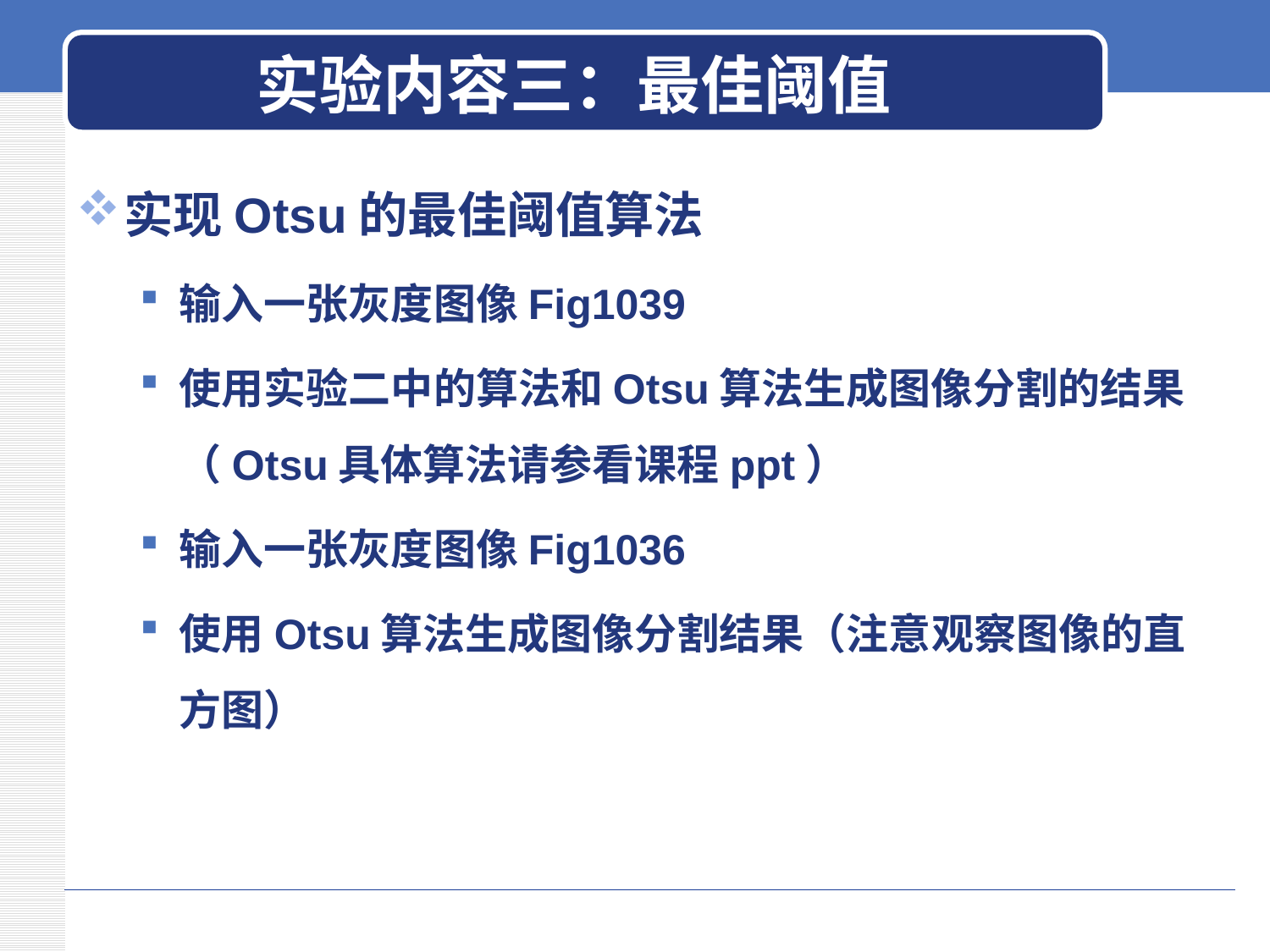

# 实验内容三：最佳阈值
实现Otsu的最佳阈值算法
输入一张灰度图像Fig1039
使用实验二中的算法和Otsu算法生成图像分割的结果（Otsu具体算法请参看课程ppt）
输入一张灰度图像Fig1036
使用Otsu算法生成图像分割结果（注意观察图像的直方图）